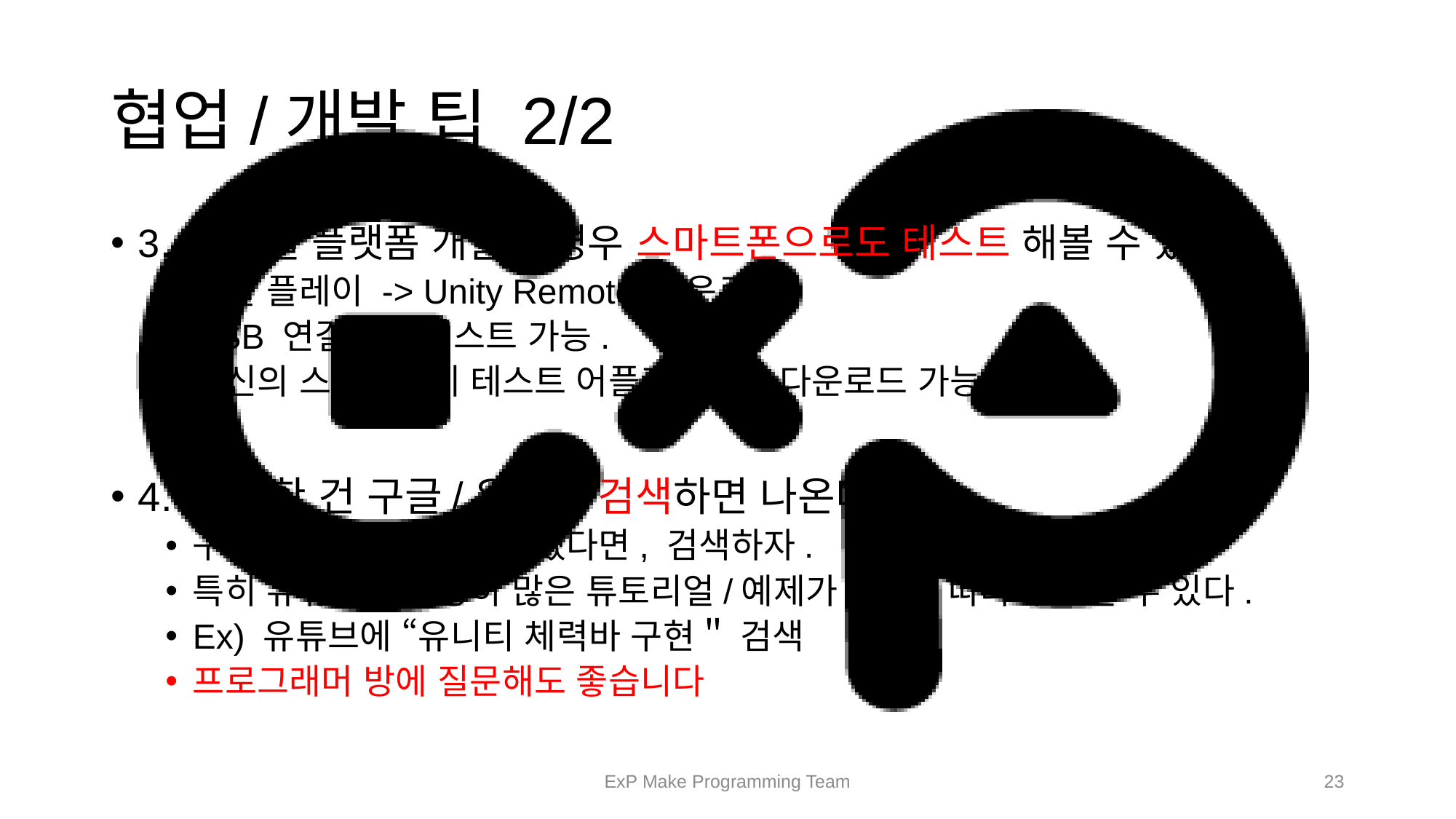

# 협업/개발 팁 2/2
3. 모바일 플랫폼 개발일 경우 스마트폰으로도 테스트 해볼 수 있다.
구글 플레이 -> Unity Remote 다운로드
USB 연결하여 테스트 가능.
자신의 스마트폰에 테스트 어플리케이션 다운로드 가능

4. 웬만한 건 구글/유튜브 검색하면 나온다.
구현해야 하는법을 모르겠다면, 검색하자.
특히 유튜브에 굉장히 많은 튜토리얼/예제가 있다. 따라하면 할 수 있다.
Ex) 유튜브에 “유니티 체력바 구현＂ 검색
프로그래머 방에 질문해도 좋습니다
ExP Make Programming Team
23